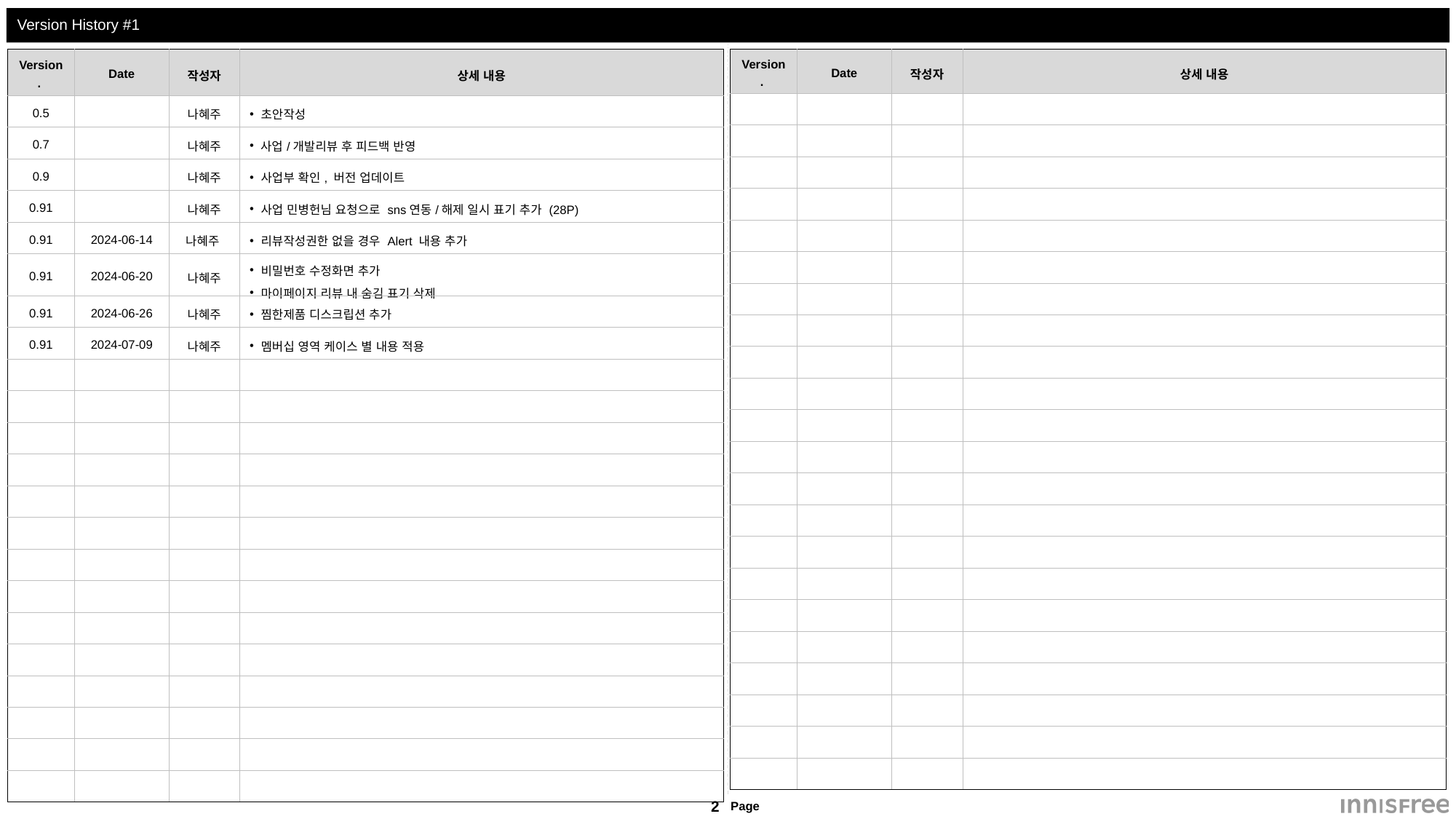

# Version History #1
| Version. | Date | 작성자 | 상세 내용 |
| --- | --- | --- | --- |
| 0.5 |  | 나혜주 | 초안작성 |
| 0.7 |  | 나혜주 | 사업/개발리뷰 후 피드백 반영 |
| 0.9 |  | 나혜주 | 사업부 확인, 버전 업데이트 |
| 0.91 |  | 나혜주 | 사업 민병헌님 요청으로 sns연동/해제 일시 표기 추가 (28P) |
| 0.91 | 2024-06-14 | 나혜주 | 리뷰작성권한 없을 경우 Alert 내용 추가 |
| 0.91 | 2024-06-20 | 나혜주 | 비밀번호 수정화면 추가 마이페이지 리뷰 내 숨김 표기 삭제 |
| 0.91 | 2024-06-26 | 나혜주 | 찜한제품 디스크립션 추가 |
| 0.91 | 2024-07-09 | 나혜주 | 멤버십 영역 케이스 별 내용 적용 |
|  |  |  |  |
|  |  |  |  |
|  |  |  |  |
|  |  |  |  |
|  |  |  |  |
|  |  |  |  |
|  |  |  |  |
|  |  |  |  |
|  |  |  |  |
|  |  |  |  |
|  |  |  |  |
|  |  |  |  |
|  |  |  |  |
|  |  |  |  |
| Version. | Date | 작성자 | 상세 내용 |
| --- | --- | --- | --- |
|  |  |  |  |
|  |  |  |  |
|  |  |  |  |
|  |  |  |  |
|  |  |  |  |
|  |  |  |  |
|  |  |  |  |
|  |  |  |  |
|  |  |  |  |
|  |  |  |  |
|  |  |  |  |
|  |  |  |  |
|  |  |  |  |
|  |  |  |  |
|  |  |  |  |
|  |  |  |  |
|  |  |  |  |
|  |  |  |  |
|  |  |  |  |
|  |  |  |  |
|  |  |  |  |
|  |  |  |  |